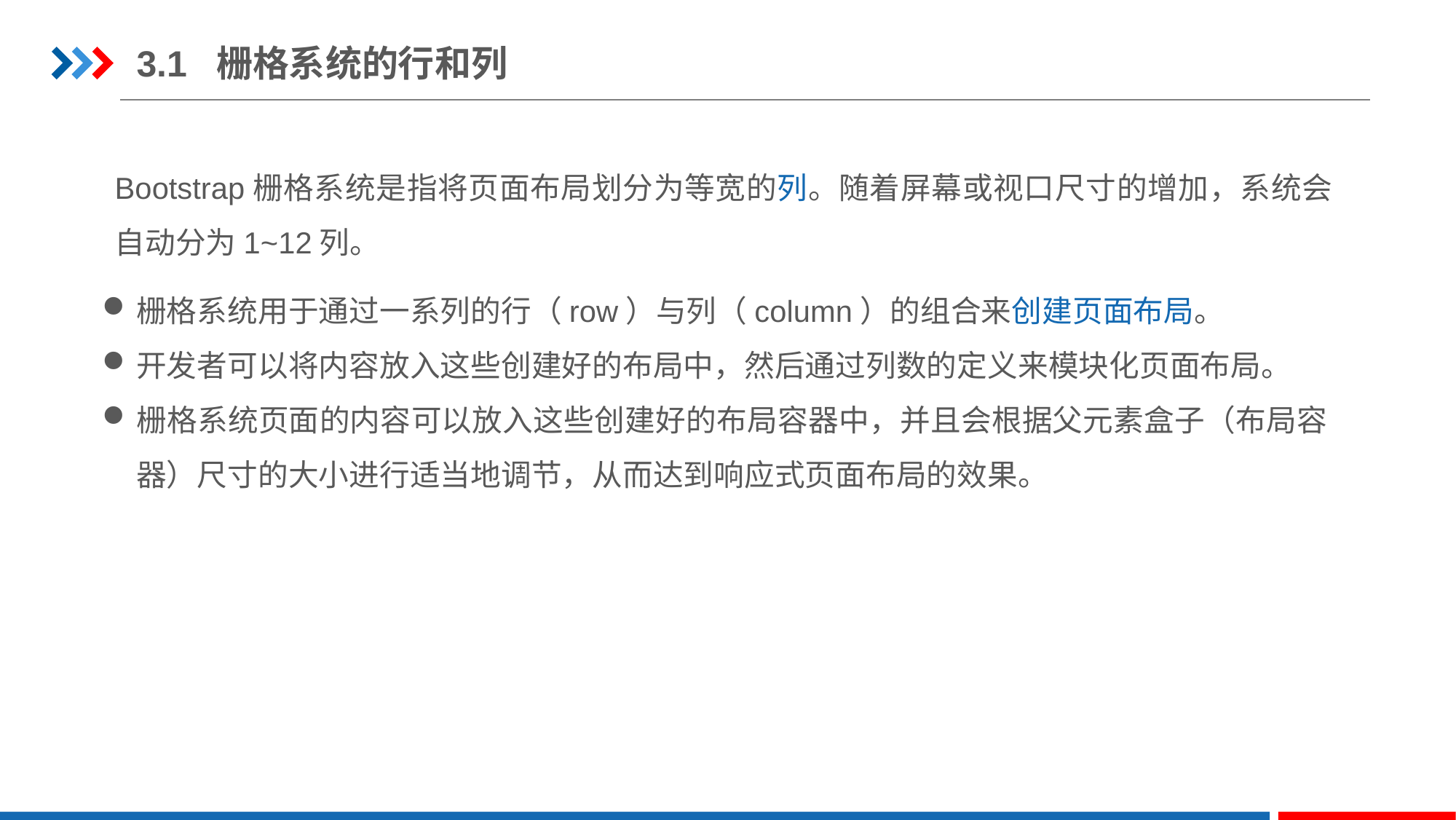

3.1  栅格系统的行和列
Bootstrap栅格系统是指将页面布局划分为等宽的列。随着屏幕或视口尺寸的增加，系统会自动分为1~12列。
栅格系统用于通过一系列的行（row）与列（column）的组合来创建页面布局。
开发者可以将内容放入这些创建好的布局中，然后通过列数的定义来模块化页面布局。
栅格系统页面的内容可以放入这些创建好的布局容器中，并且会根据父元素盒子（布局容器）尺寸的大小进行适当地调节，从而达到响应式页面布局的效果。